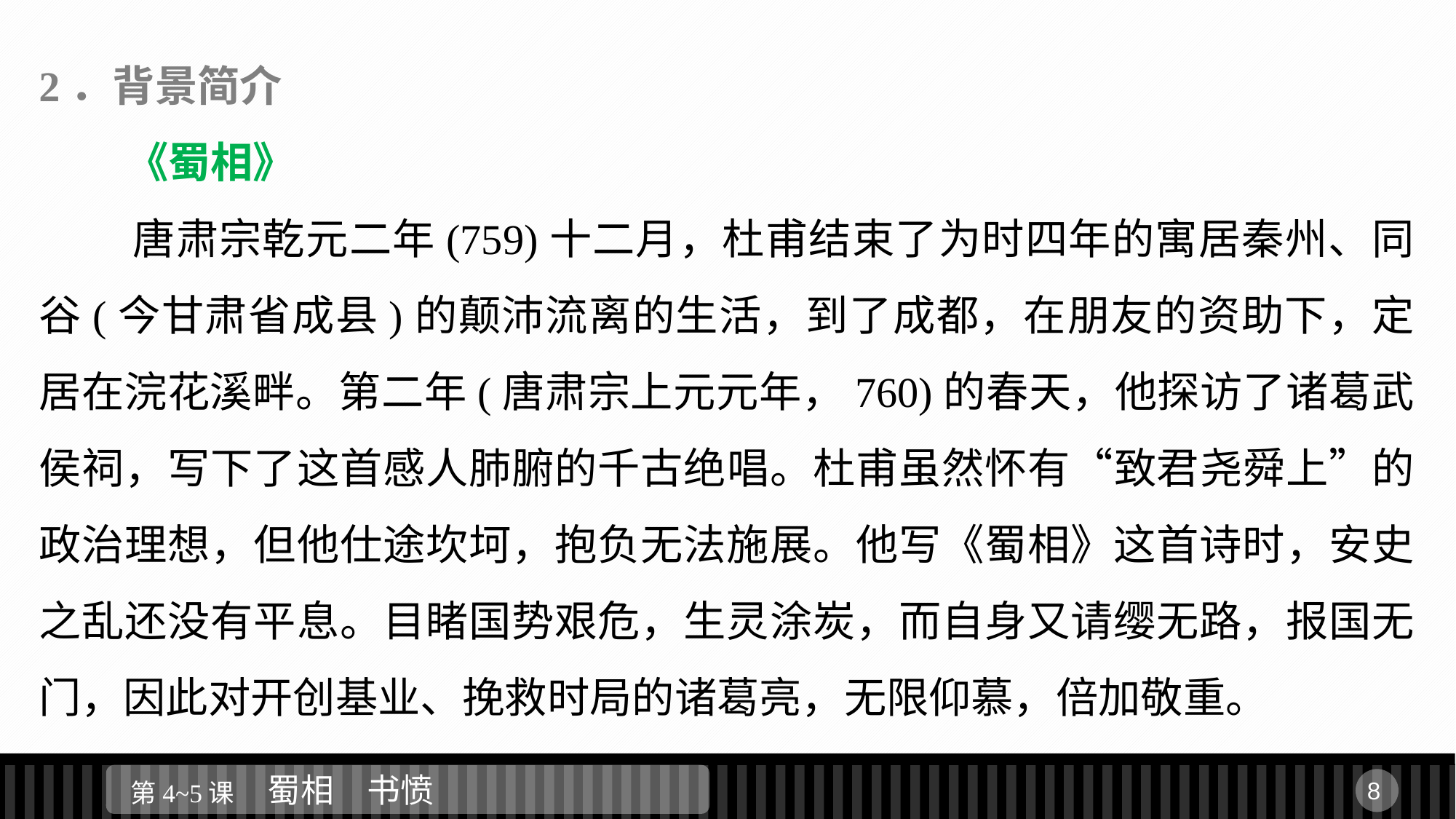

2．背景简介
        《蜀相》
        唐肃宗乾元二年(759)十二月，杜甫结束了为时四年的寓居秦州、同谷(今甘肃省成县)的颠沛流离的生活，到了成都，在朋友的资助下，定居在浣花溪畔。第二年(唐肃宗上元元年，760)的春天，他探访了诸葛武侯祠，写下了这首感人肺腑的千古绝唱。杜甫虽然怀有“致君尧舜上”的政治理想，但他仕途坎坷，抱负无法施展。他写《蜀相》这首诗时，安史之乱还没有平息。目睹国势艰危，生灵涂炭，而自身又请缨无路，报国无门，因此对开创基业、挽救时局的诸葛亮，无限仰慕，倍加敬重。